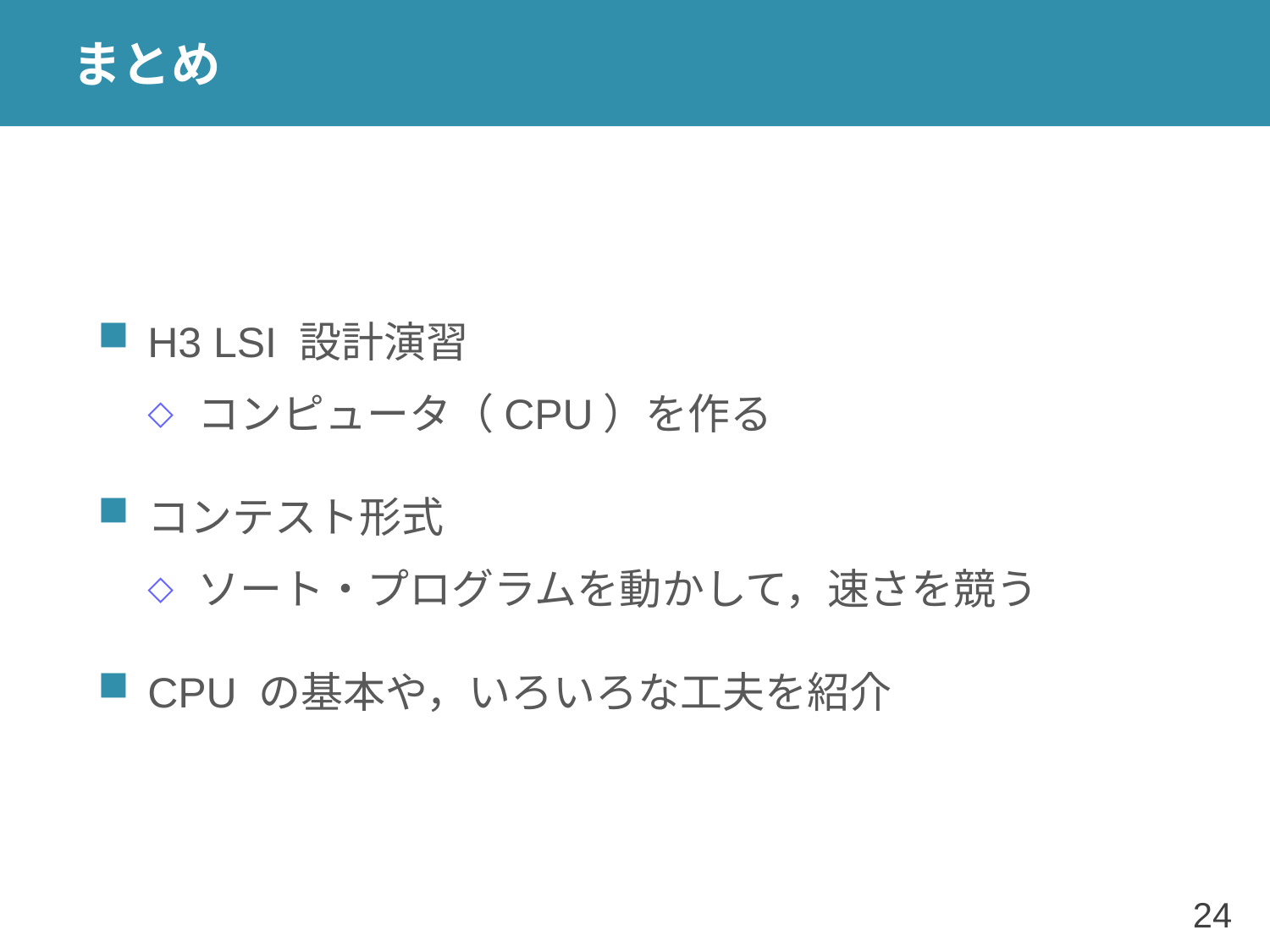

# まとめ
H3 LSI 設計演習
コンピュータ（CPU）を作る
コンテスト形式
ソート・プログラムを動かして，速さを競う
CPU の基本や，いろいろな工夫を紹介